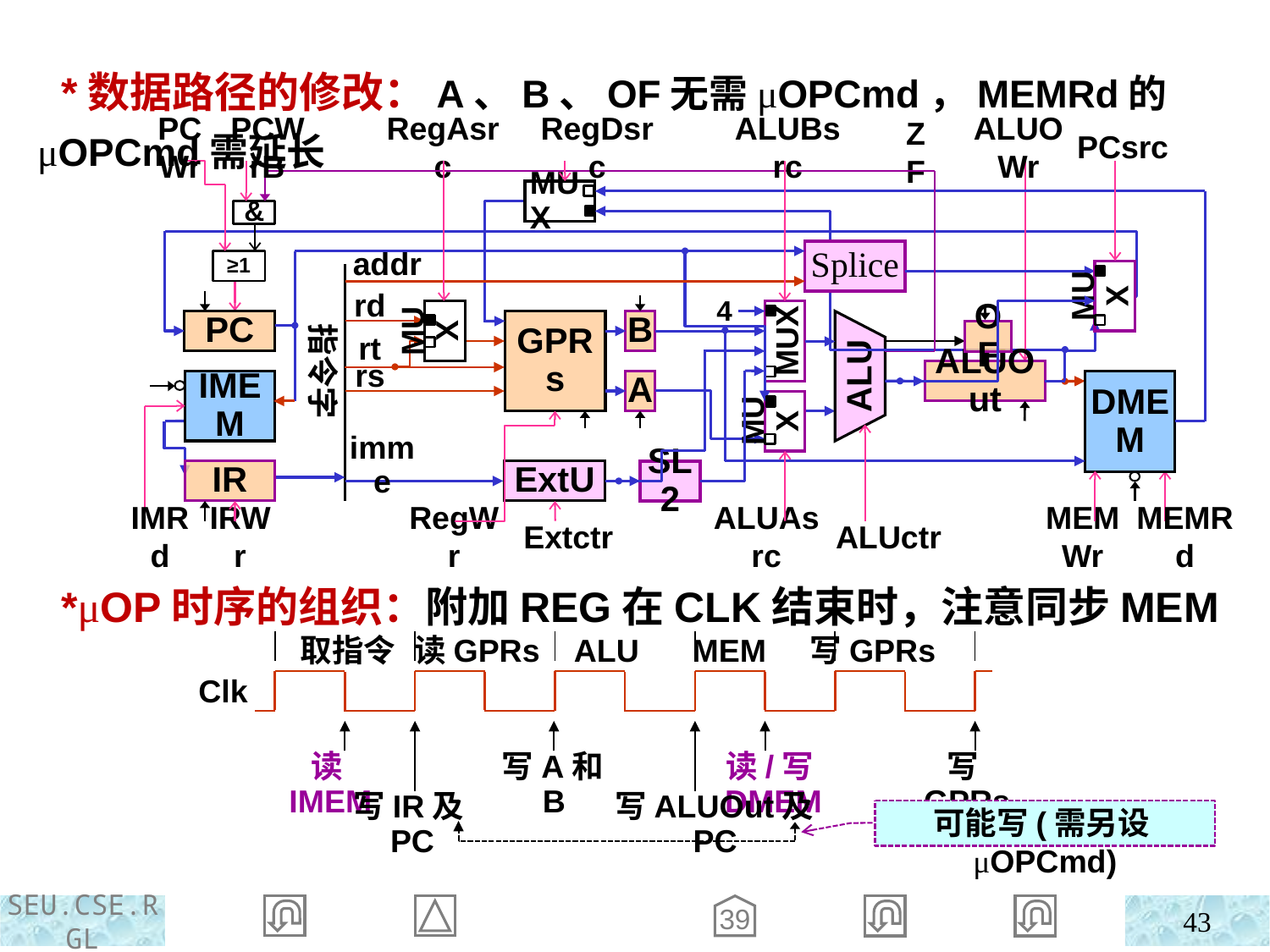

*数据路径的修改：A、B、OF无需μOPCmd，MEMRd的μOPCmd需延长
PCWr
PCWrB
RegAsrc
RegDsrc
ALUBsrc
ZF
ALUOWr
PCsrc
MUX

&

Splice
≥1
addr

MUX
rd
rt
rs
4

PC
MUX
GPRs
B

MUX
OF
指令字

ALU
ALUOut

IMEM
A
DMEM

MUX

imme
IR
ExtU
SL2

IMRd
IRWr
RegWr
Extctr
ALUAsrc
ALUctr
MEMWr
MEMRd
  *μOP时序的组织：附加REG在CLK结束时，注意同步MEM
取指令   读GPRs    ALU      MEM    写GPRs
Clk
读IMEM
写A和B
读/写DMEM
写GPRs
写IR及PC
写ALUOut及PC
可能写(需另设μOPCmd)

39

43